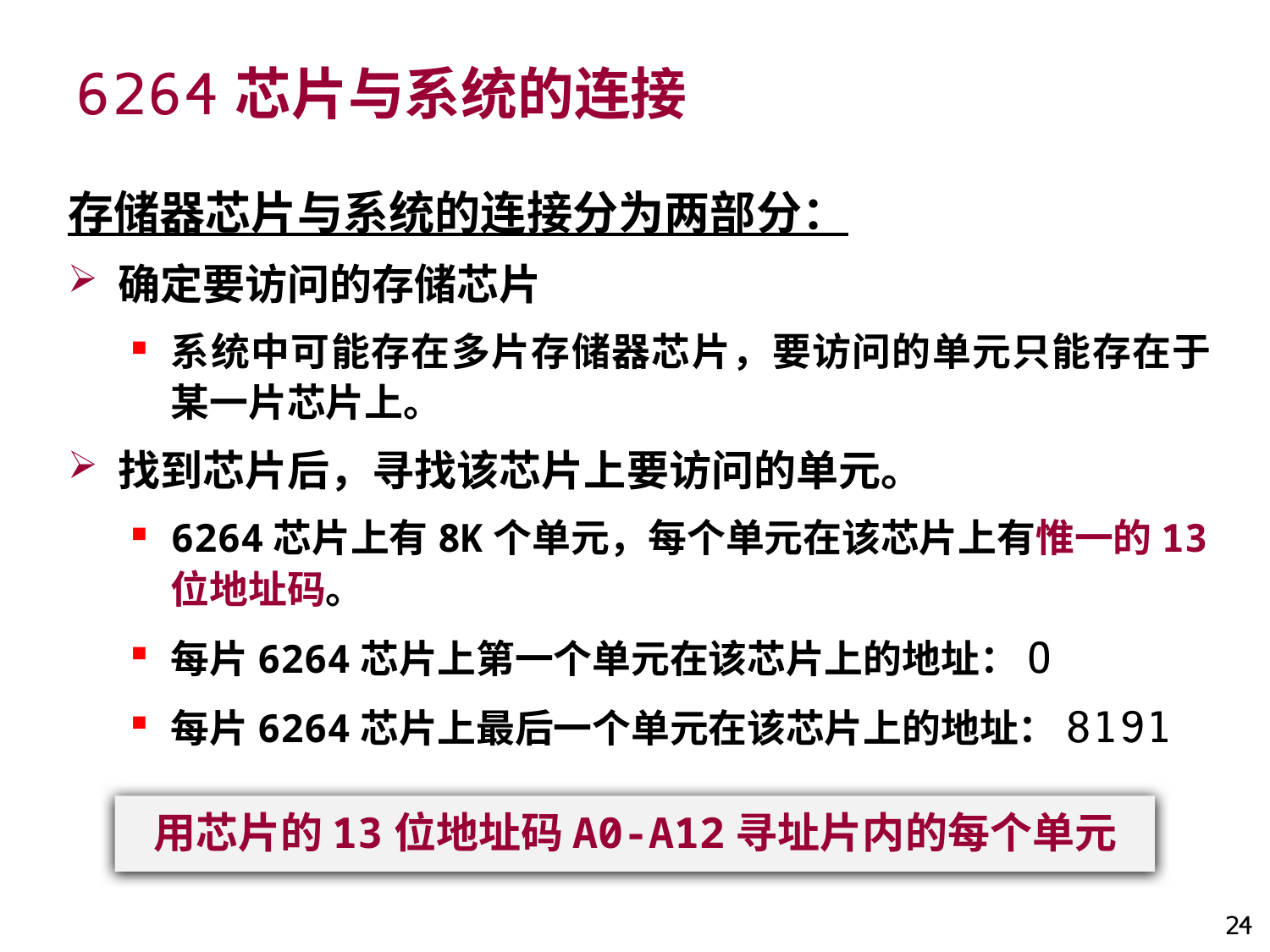

# 6264芯片与系统的连接
存储器芯片与系统的连接分为两部分：
确定要访问的存储芯片
系统中可能存在多片存储器芯片，要访问的单元只能存在于某一片芯片上。
找到芯片后，寻找该芯片上要访问的单元。
6264芯片上有8K个单元，每个单元在该芯片上有惟一的13位地址码。
每片6264芯片上第一个单元在该芯片上的地址：0
每片6264芯片上最后一个单元在该芯片上的地址：8191
用芯片的13位地址码A0-A12寻址片内的每个单元
24